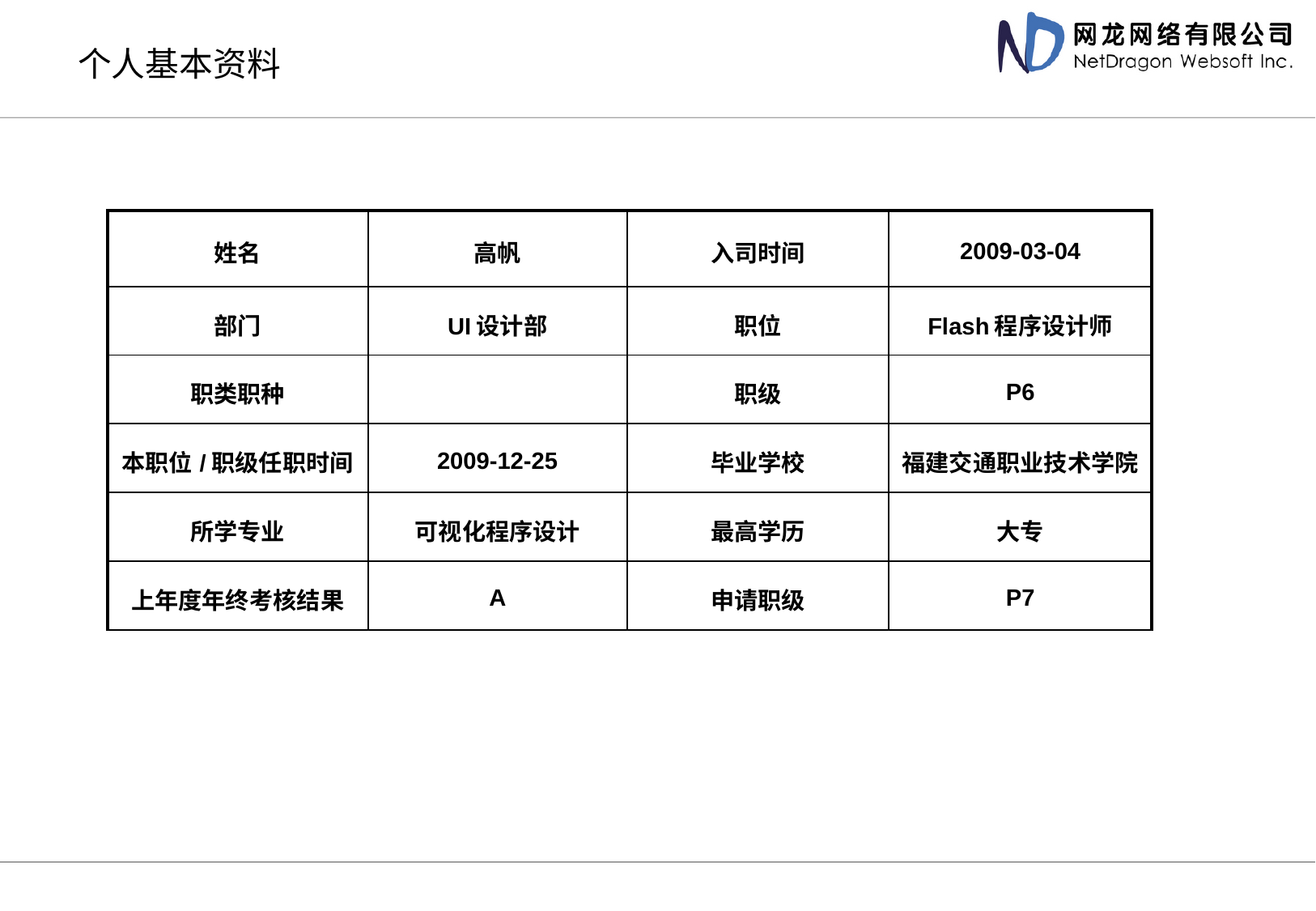

# 个人基本资料
| 姓名 | 高帆 | 入司时间 | 2009-03-04 |
| --- | --- | --- | --- |
| 部门 | UI设计部 | 职位 | Flash程序设计师 |
| 职类职种 |  | 职级 | P6 |
| 本职位/职级任职时间 | 2009-12-25 | 毕业学校 | 福建交通职业技术学院 |
| 所学专业 | 可视化程序设计 | 最高学历 | 大专 |
| 上年度年终考核结果 | A | 申请职级 | P7 |